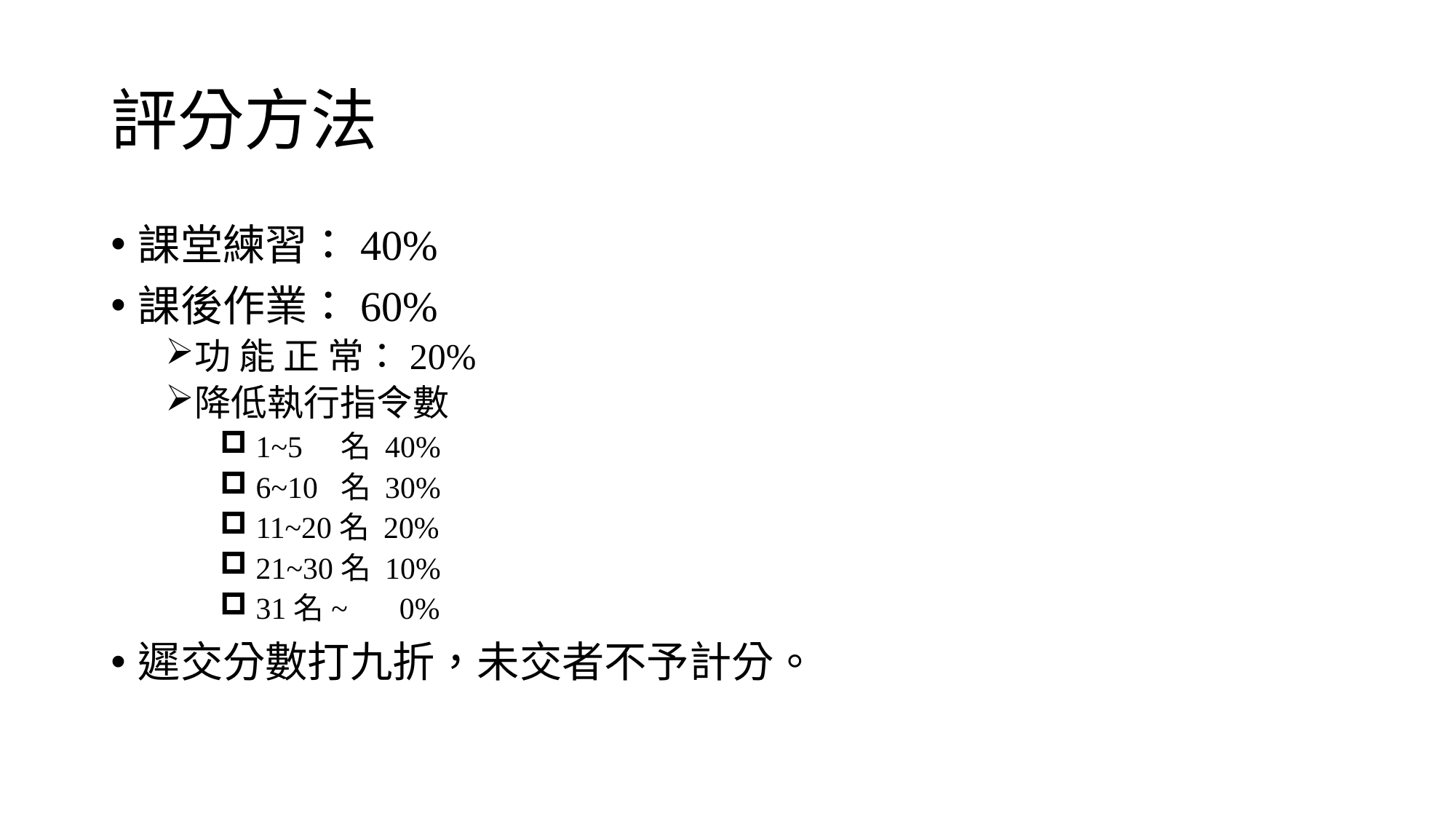

# 評分方法
課堂練習：40%
課後作業：60%
功 能 正 常：20%
降低執行指令數
 1~5    名 40%
 6~10  名 30%
 11~20名 20%
 21~30名 10%
 31名~　 0%
遲交分數打九折，未交者不予計分。